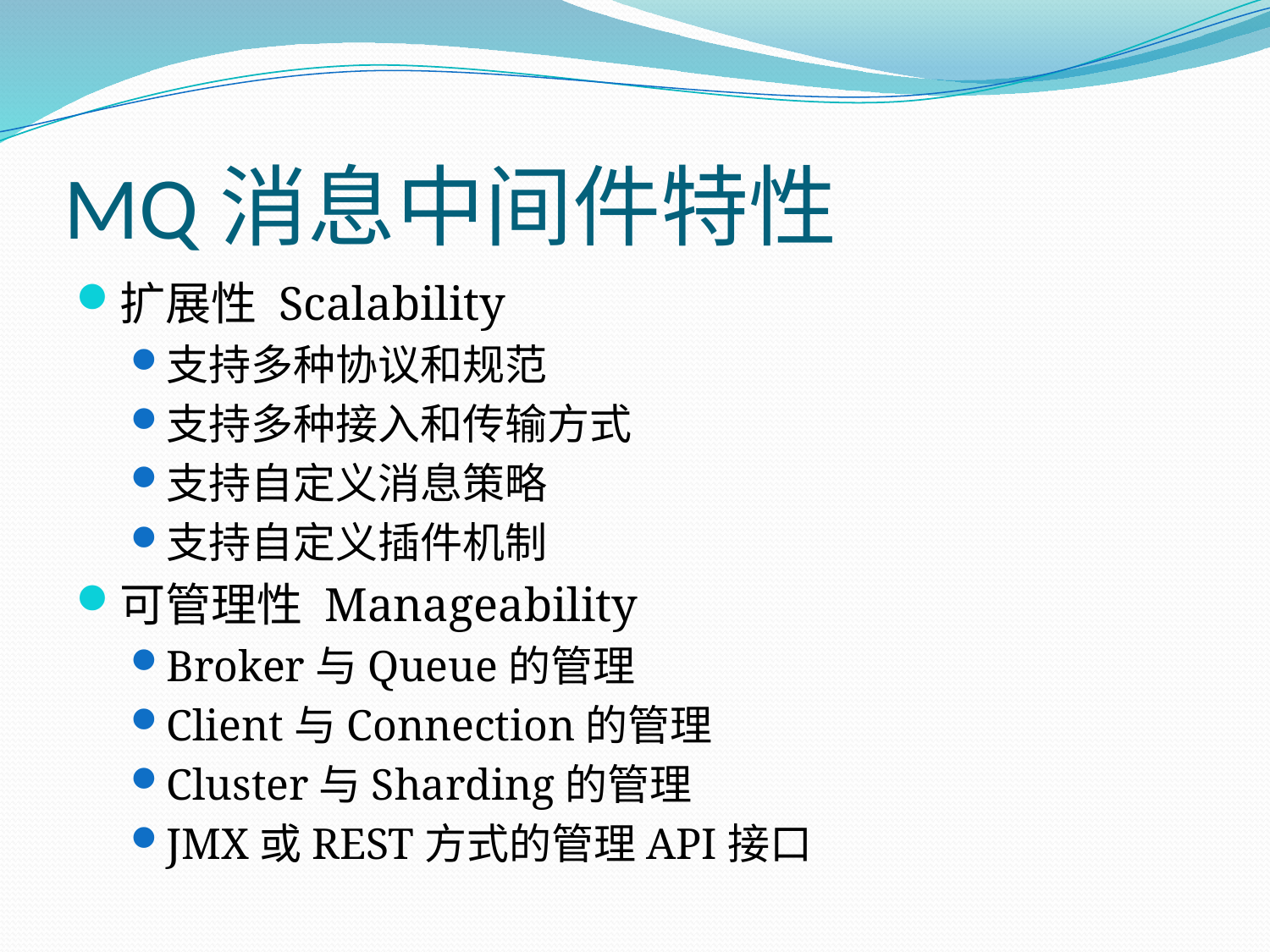

# MQ消息中间件特性
扩展性 Scalability
支持多种协议和规范
支持多种接入和传输方式
支持自定义消息策略
支持自定义插件机制
可管理性 Manageability
Broker与Queue的管理
Client与Connection的管理
Cluster与Sharding的管理
JMX或REST方式的管理API接口